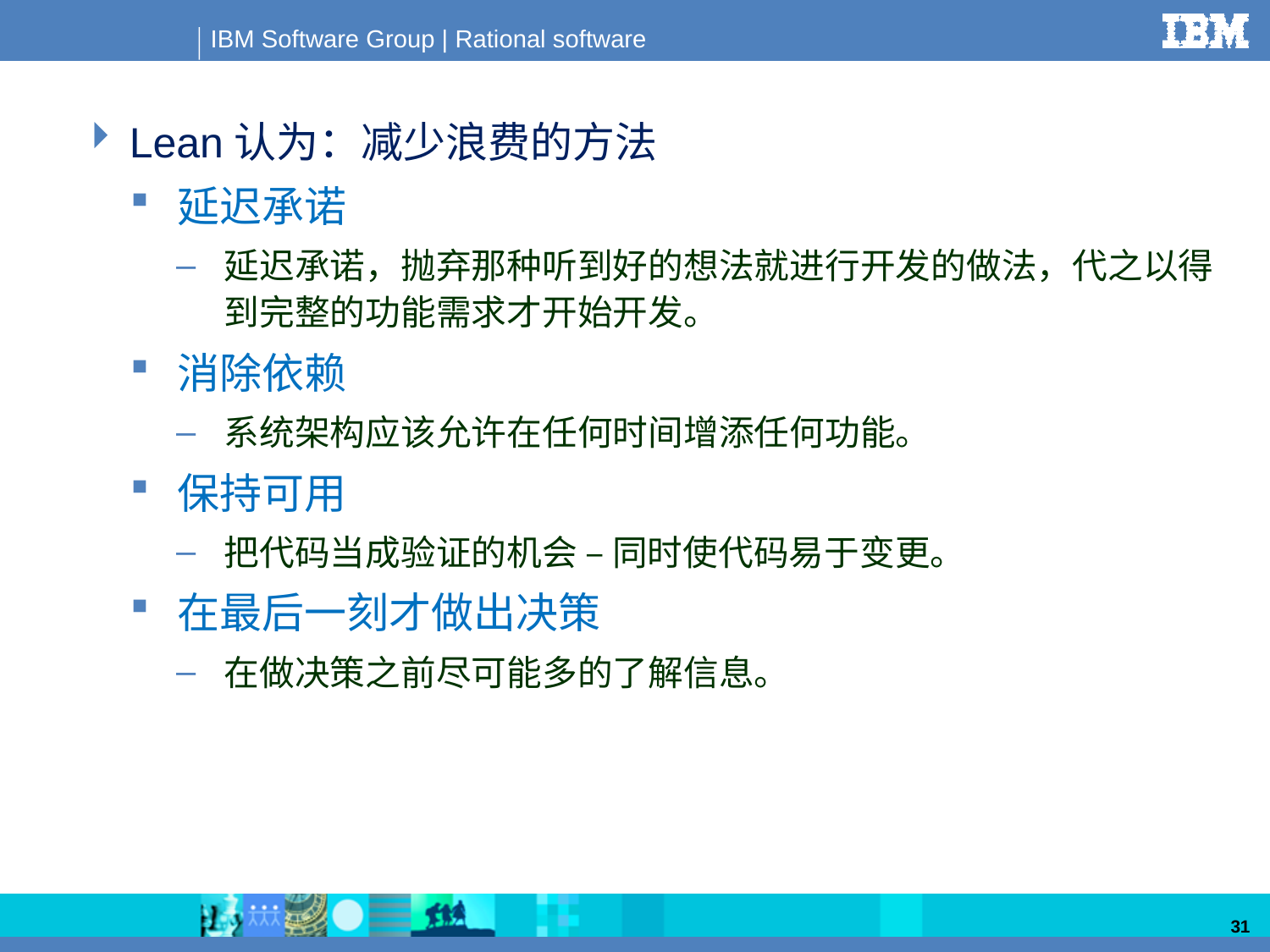

Lean认为：减少浪费的方法
延迟承诺
延迟承诺，抛弃那种听到好的想法就进行开发的做法，代之以得到完整的功能需求才开始开发。
消除依赖
系统架构应该允许在任何时间增添任何功能。
保持可用
把代码当成验证的机会 – 同时使代码易于变更。
在最后一刻才做出决策
在做决策之前尽可能多的了解信息。

31